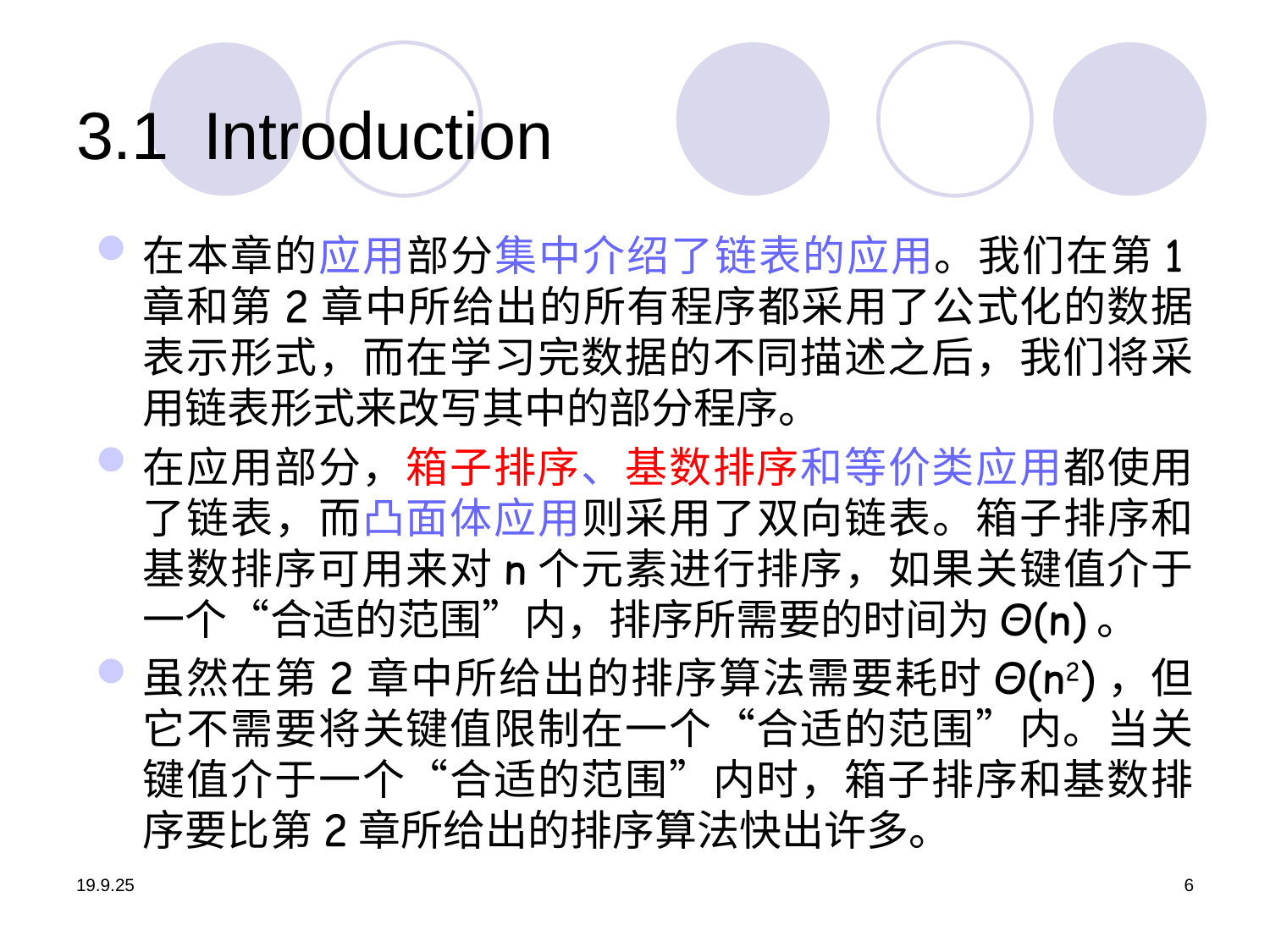

# 3.1	Introduction
在本章的应用部分集中介绍了链表的应用。我们在第1章和第2章中所给出的所有程序都采用了公式化的数据表示形式，而在学习完数据的不同描述之后，我们将采用链表形式来改写其中的部分程序。
在应用部分，箱子排序、基数排序和等价类应用都使用了链表，而凸面体应用则采用了双向链表。箱子排序和基数排序可用来对n个元素进行排序，如果关键值介于一个“合适的范围”内，排序所需要的时间为Θ(n)。
虽然在第2章中所给出的排序算法需要耗时Θ(n2)，但它不需要将关键值限制在一个“合适的范围”内。当关键值介于一个“合适的范围”内时，箱子排序和基数排序要比第2章所给出的排序算法快出许多。
19.9.25
6